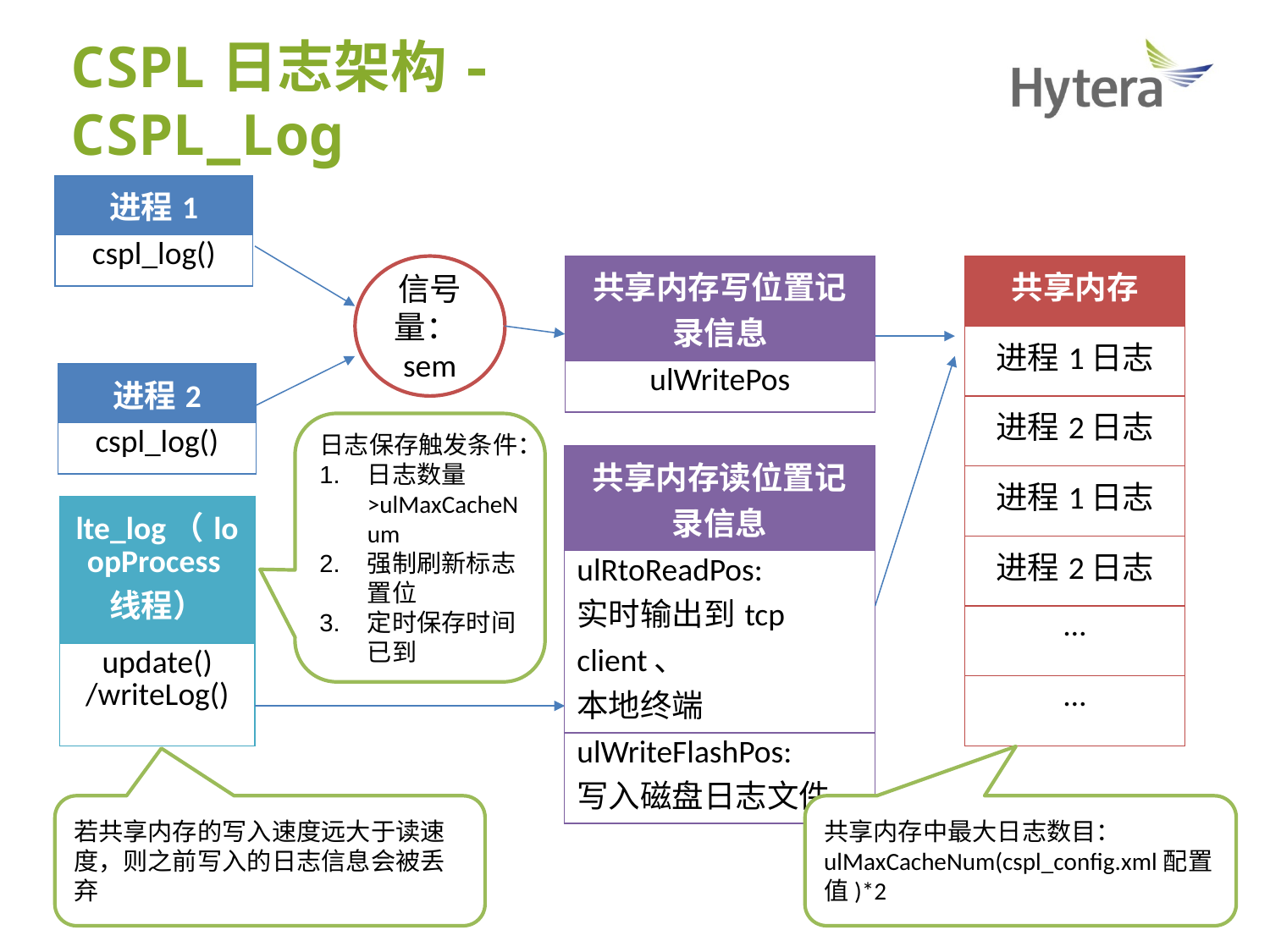

CSPL日志架构-CSPL_Log
| 进程1 |
| --- |
| cspl\_log() |
信号量：sem
| 共享内存写位置记录信息 |
| --- |
| ulWritePos |
| 共享内存 |
| --- |
| 进程1日志 |
| 进程2日志 |
| 进程1日志 |
| 进程2日志 |
| … |
| … |
| 进程2 |
| --- |
| cspl\_log() |
日志保存触发条件：
日志数量>ulMaxCacheNum
强制刷新标志置位
定时保存时间已到
| 共享内存读位置记录信息 |
| --- |
| ulRtoReadPos: 实时输出到tcp client、 本地终端 |
| ulWriteFlashPos: 写入磁盘日志文件 |
| lte\_log（loopProcess线程） |
| --- |
| update() /writeLog() |
若共享内存的写入速度远大于读速度，则之前写入的日志信息会被丢弃
共享内存中最大日志数目：ulMaxCacheNum(cspl_config.xml配置值)*2